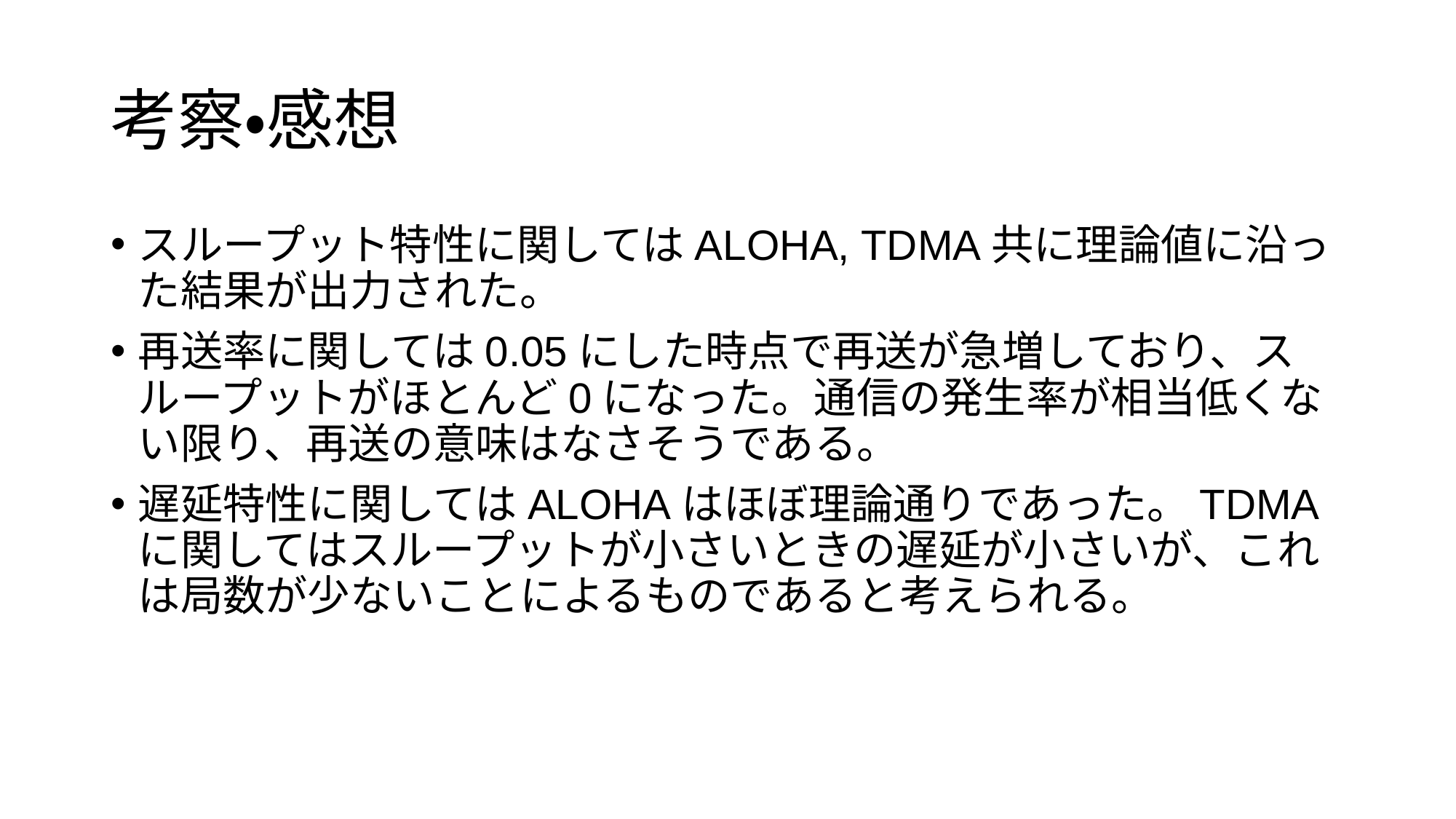

# 考察・感想
スループット特性に関してはALOHA, TDMA共に理論値に沿った結果が出力された。
再送率に関しては0.05にした時点で再送が急増しており、スループットがほとんど0になった。通信の発生率が相当低くない限り、再送の意味はなさそうである。
遅延特性に関してはALOHAはほぼ理論通りであった。TDMAに関してはスループットが小さいときの遅延が小さいが、これは局数が少ないことによるものであると考えられる。